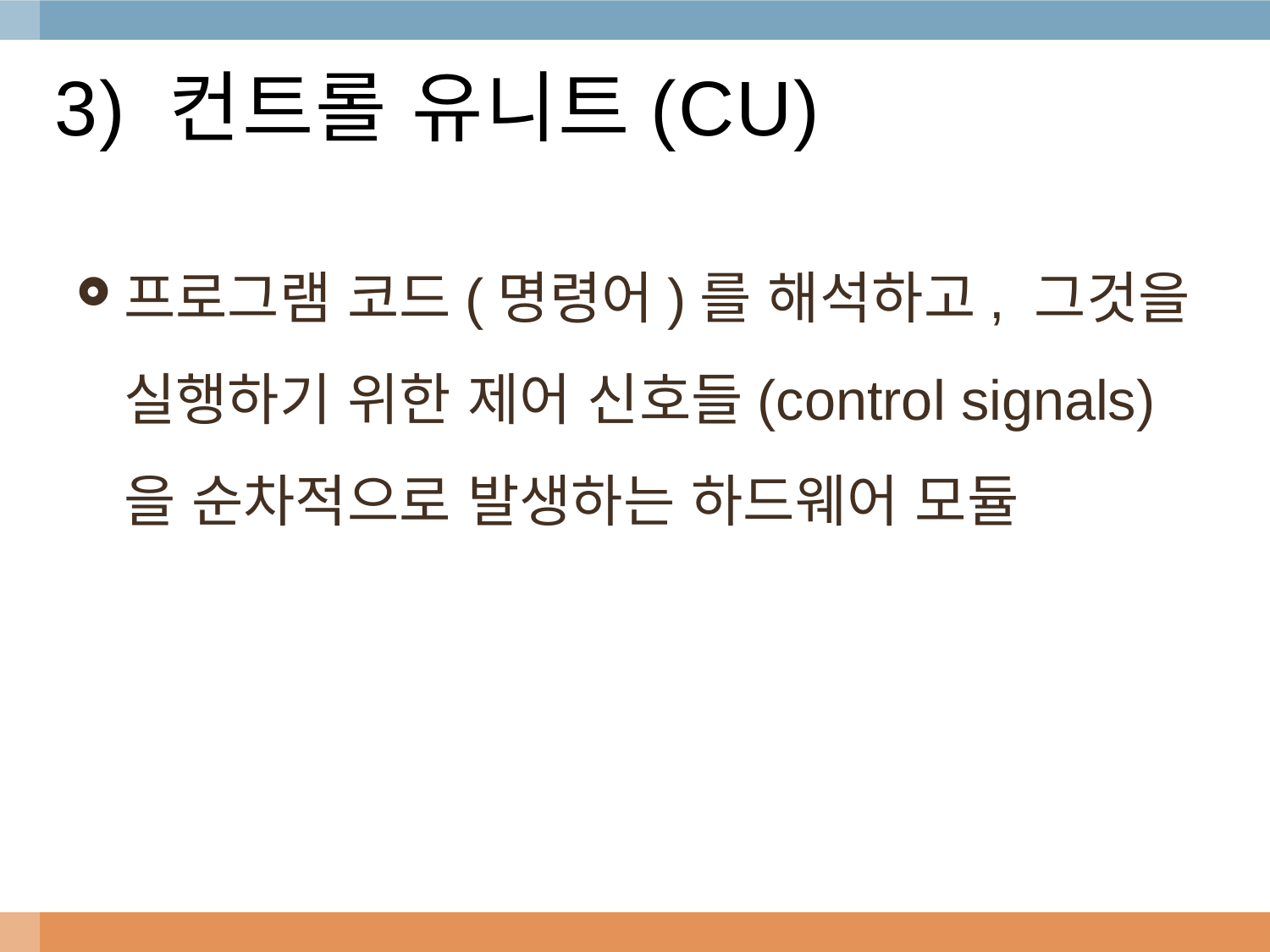

# 3) 컨트롤 유니트(CU)
프로그램 코드(명령어)를 해석하고, 그것을 실행하기 위한 제어 신호들(control signals)을 순차적으로 발생하는 하드웨어 모듈